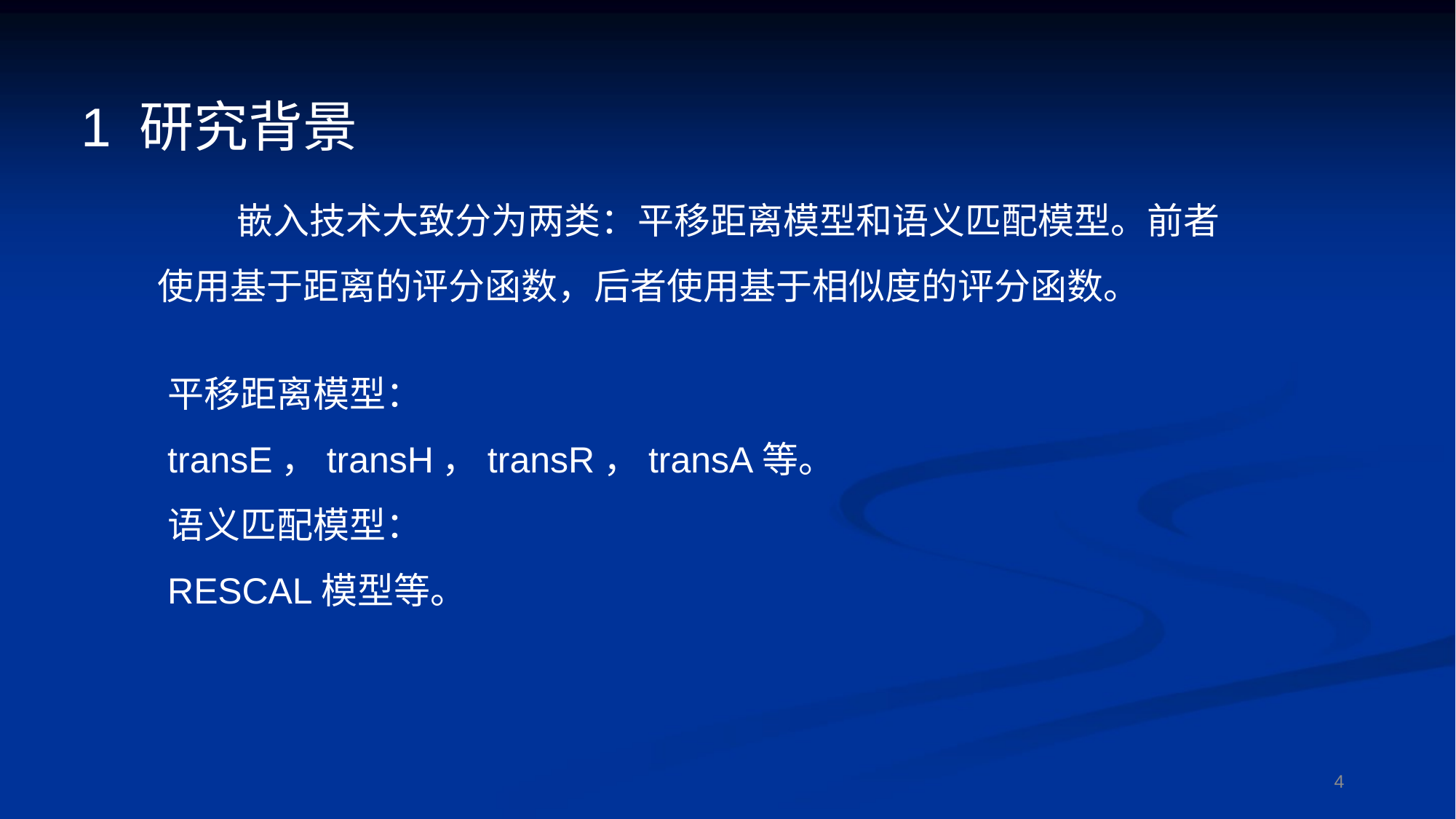

1 研究背景
  嵌入技术大致分为两类：平移距离模型和语义匹配模型。前者使用基于距离的评分函数，后者使用基于相似度的评分函数。
平移距离模型：
transE，transH，transR，transA等。
语义匹配模型：
RESCAL模型等。
4